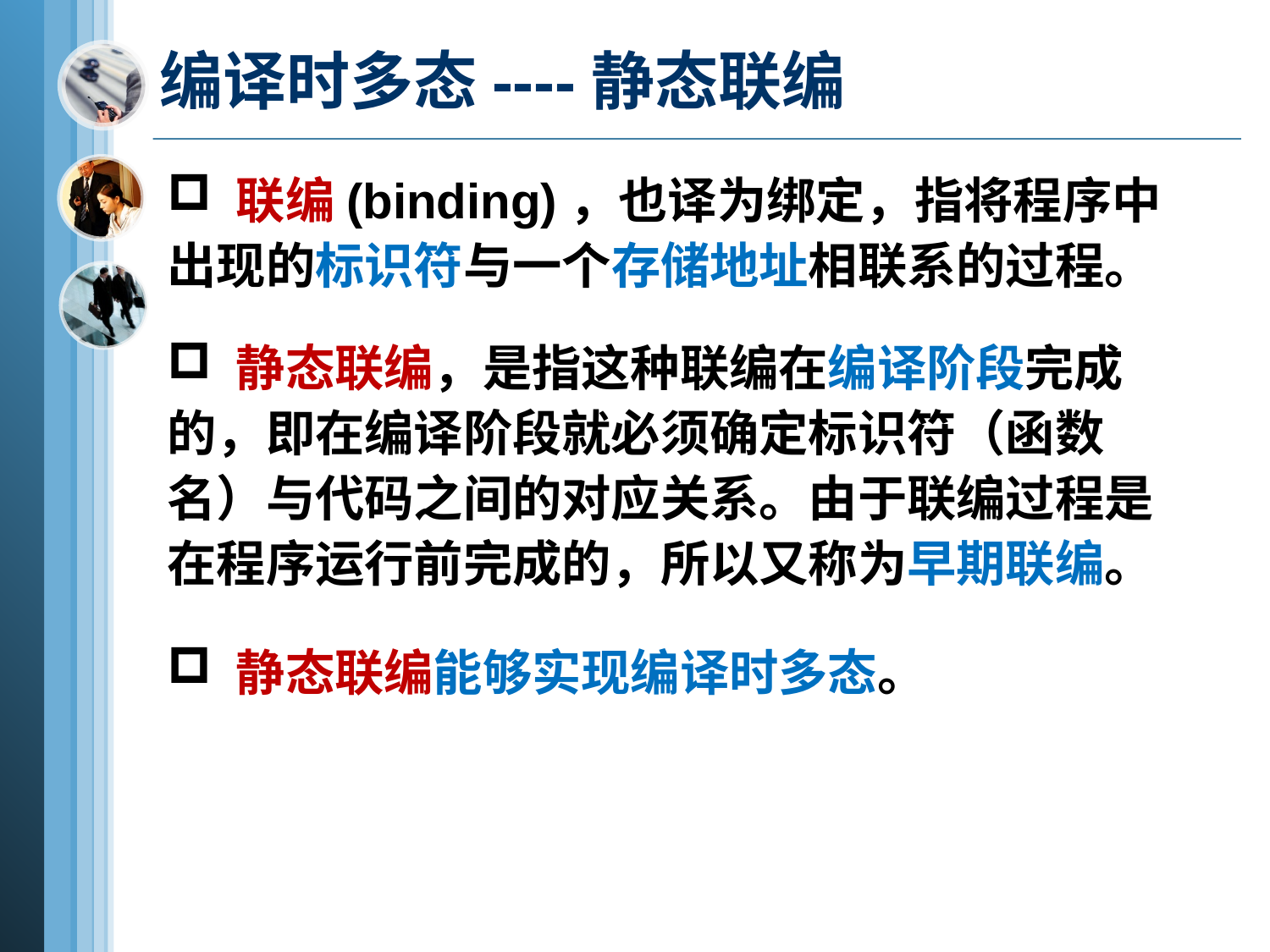

# 编译时多态----静态联编
 联编(binding)，也译为绑定，指将程序中出现的标识符与一个存储地址相联系的过程。
 静态联编，是指这种联编在编译阶段完成的，即在编译阶段就必须确定标识符（函数名）与代码之间的对应关系。由于联编过程是在程序运行前完成的，所以又称为早期联编。
 静态联编能够实现编译时多态。